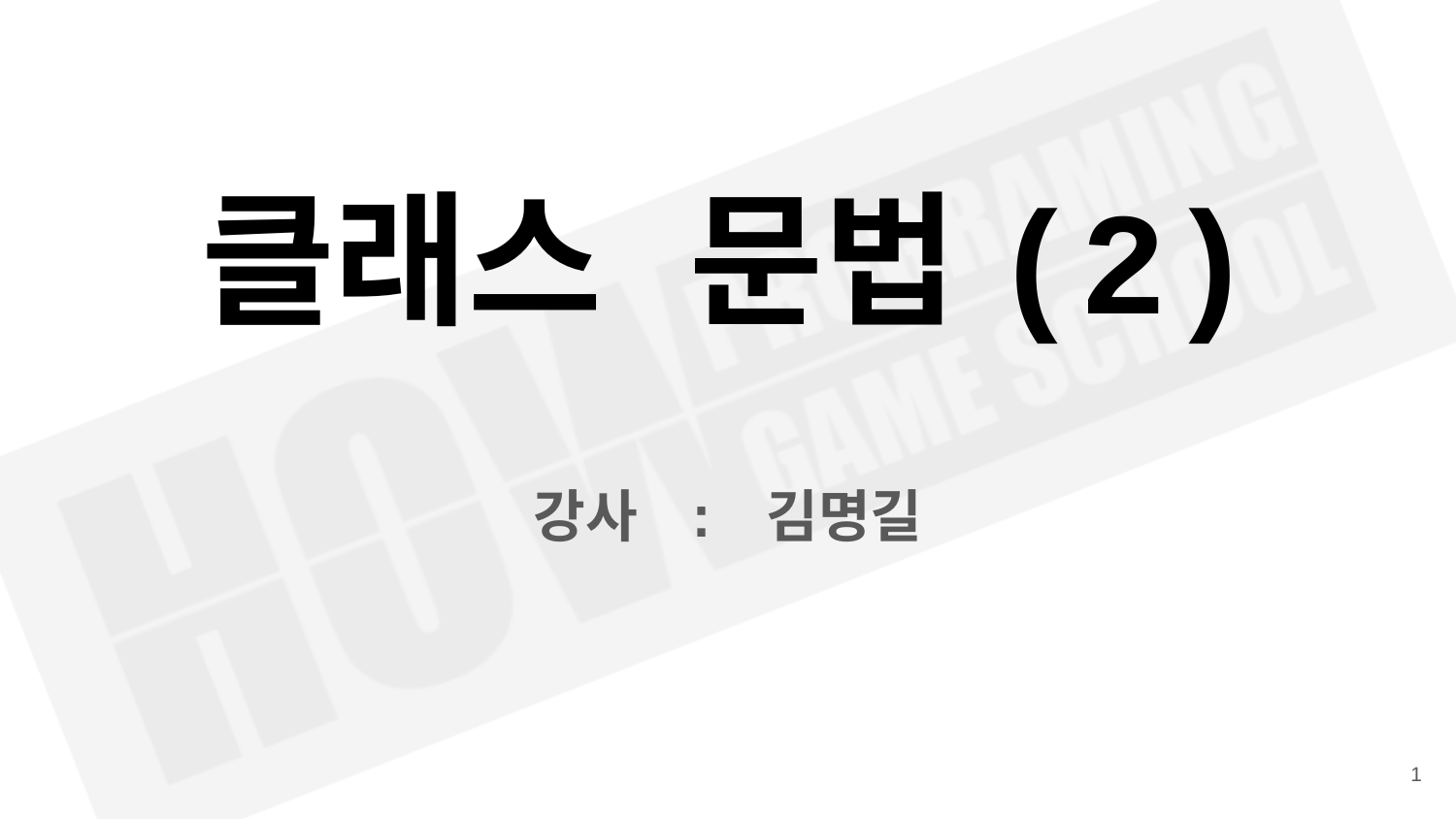

# 클래스 문법(2)

강사 : 김명길
1